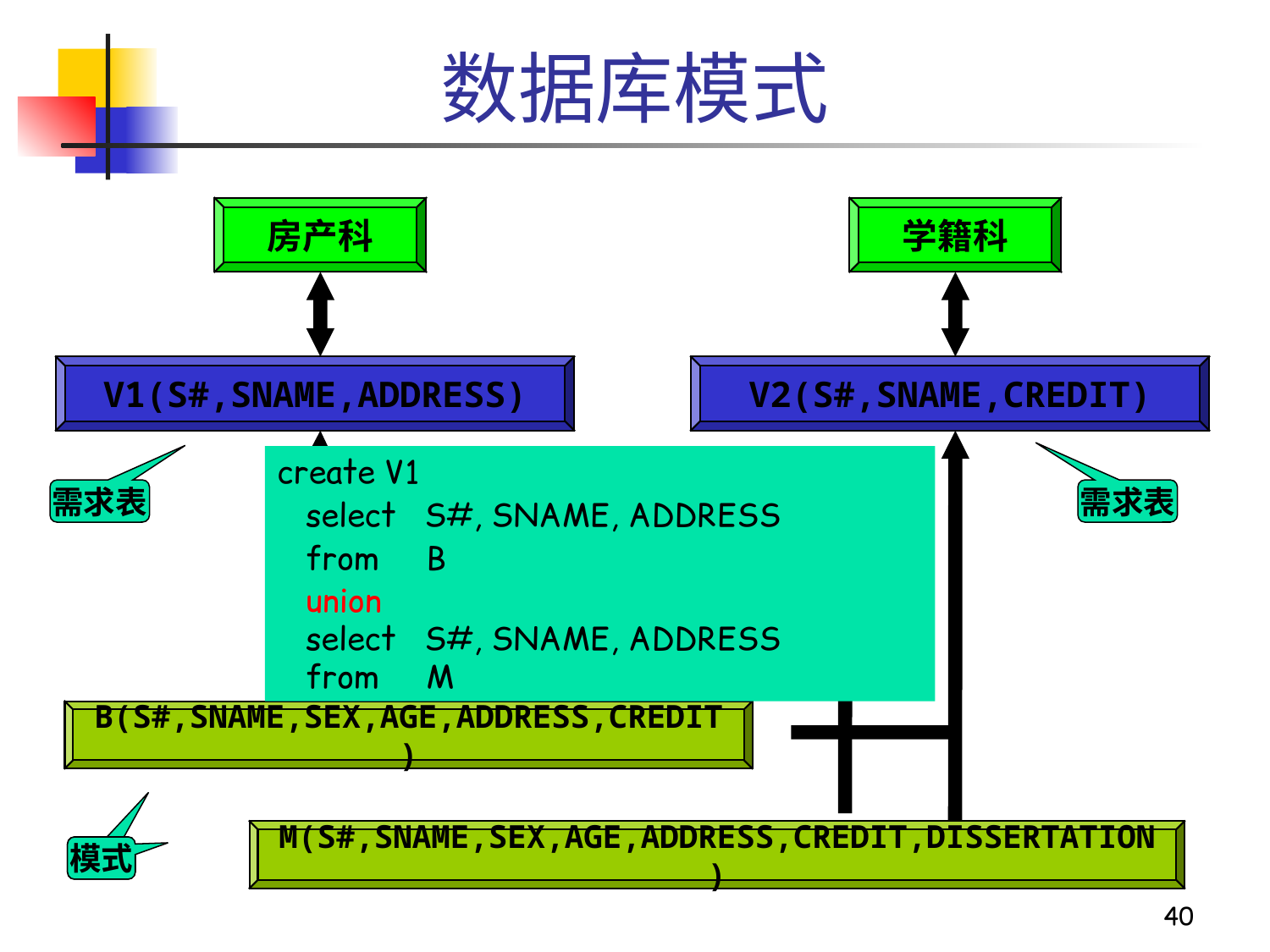

# 数据库模式
房产科
学籍科

V1(S#,SNAME,ADDRESS)
V2(S#,SNAME,CREDIT)

需求表
需求表

B(S#,SNAME,SEX,AGE,ADDRESS,CREDIT)

M(S#,SNAME,SEX,AGE,ADDRESS,CREDIT,DISSERTATION)
模式
模式
create V1
   select   S#, SNAME, ADDRESS
   from     B
   union
   select   S#, SNAME, ADDRESS
   from     M
40